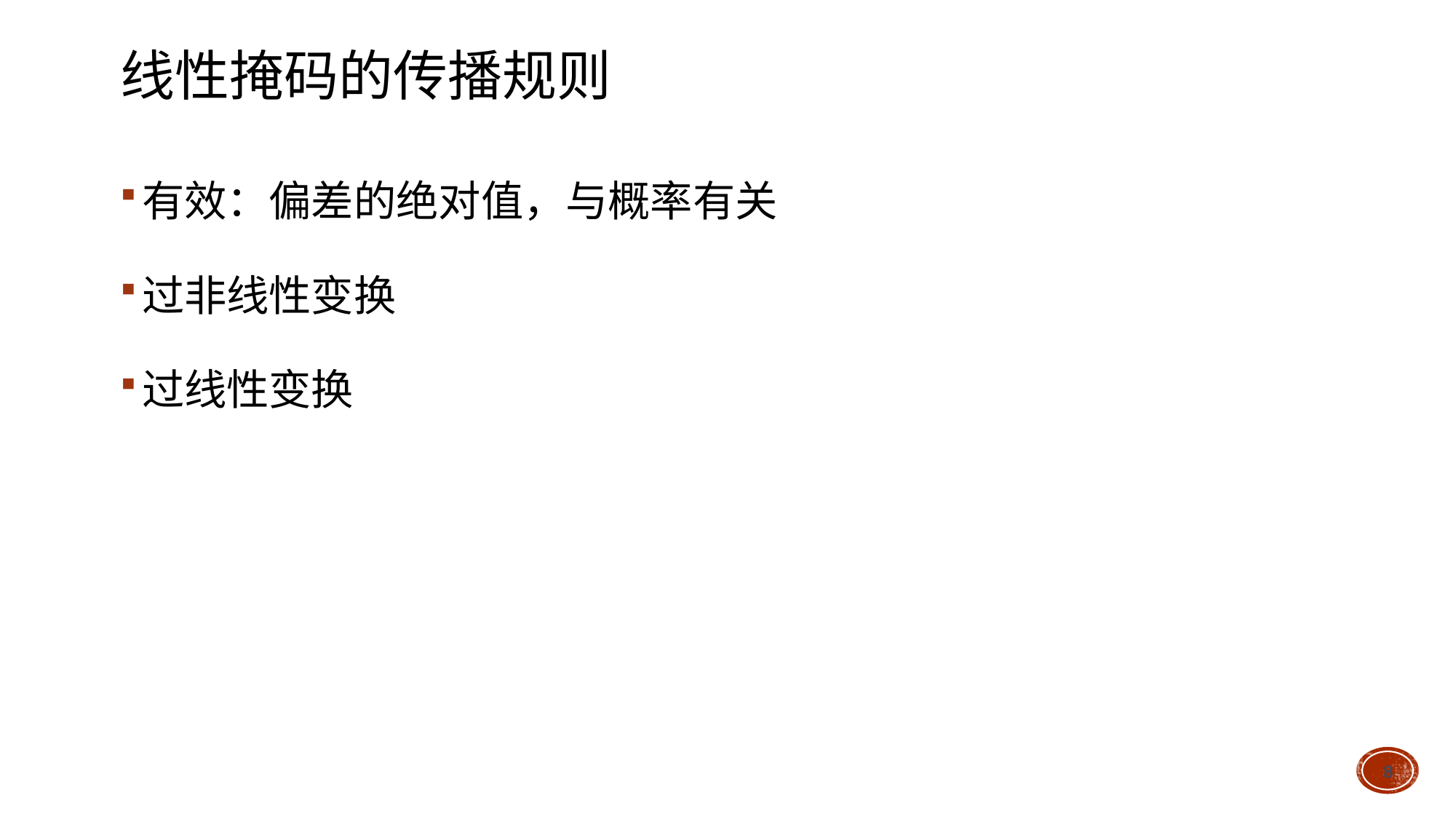

# 线性掩码的传播规则
有效：偏差的绝对值，与概率有关
过非线性变换
过线性变换

8